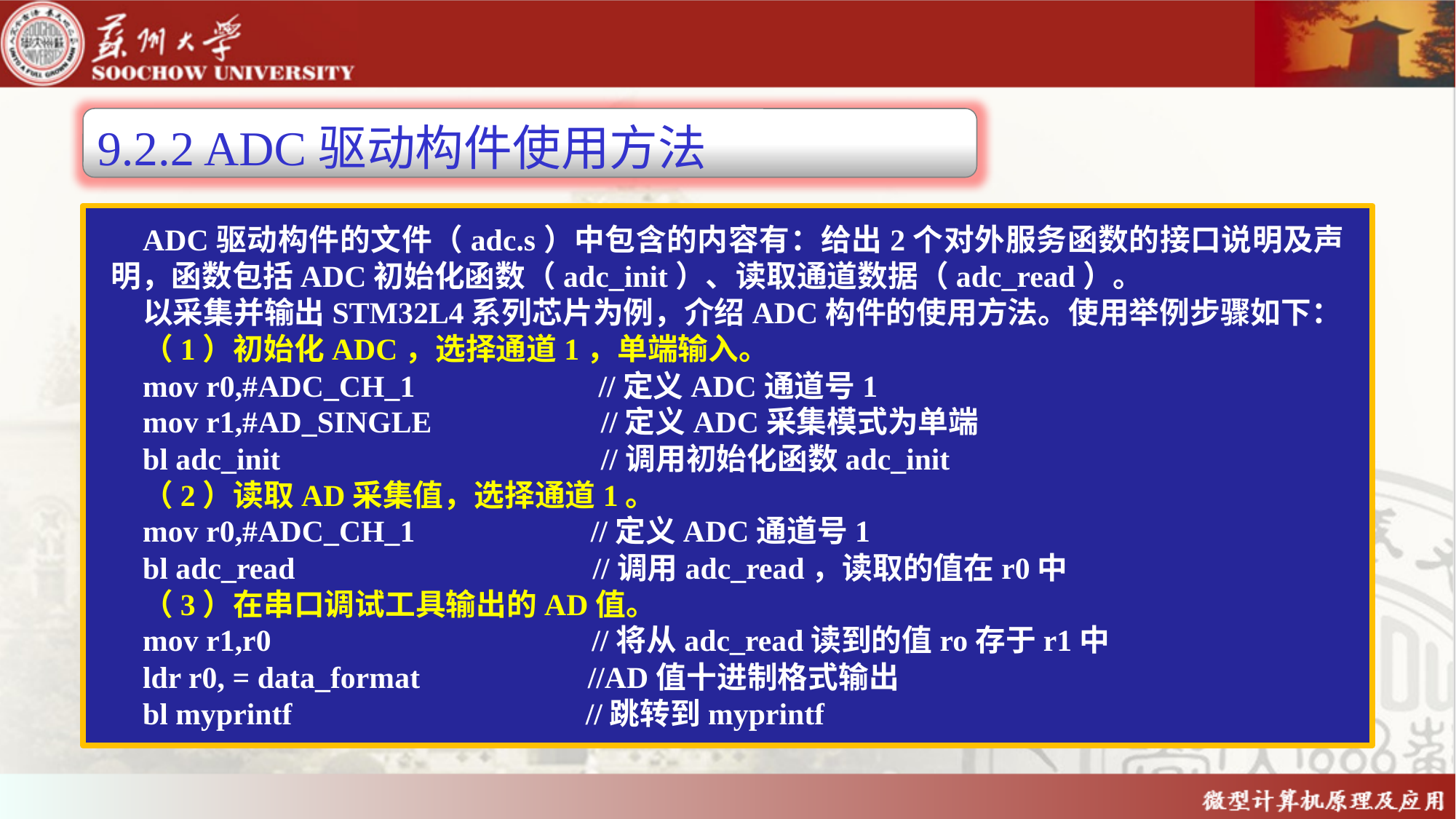

9.2.2 ADC驱动构件使用方法
ADC驱动构件的文件（adc.s）中包含的内容有：给出2个对外服务函数的接口说明及声明，函数包括ADC初始化函数（adc_init）、读取通道数据（adc_read）。
以采集并输出STM32L4系列芯片为例，介绍ADC构件的使用方法。使用举例步骤如下：
（1）初始化ADC，选择通道1，单端输入。
mov r0,#ADC_CH_1	                     //定义ADC通道号1
mov r1,#AD_SINGLE		       //定义ADC采集模式为单端
bl adc_init                                          //调用初始化函数adc_init
（2）读取AD采集值，选择通道1。
mov r0,#ADC_CH_1                       //定义ADC通道号1
bl adc_read                                       //调用adc_read，读取的值在r0中
（3）在串口调试工具输出的AD值。
mov r1,r0                                          //将从adc_read读到的值ro存于r1中
ldr r0, = data_format                      //AD值十进制格式输出
bl myprintf			     //跳转到myprintf